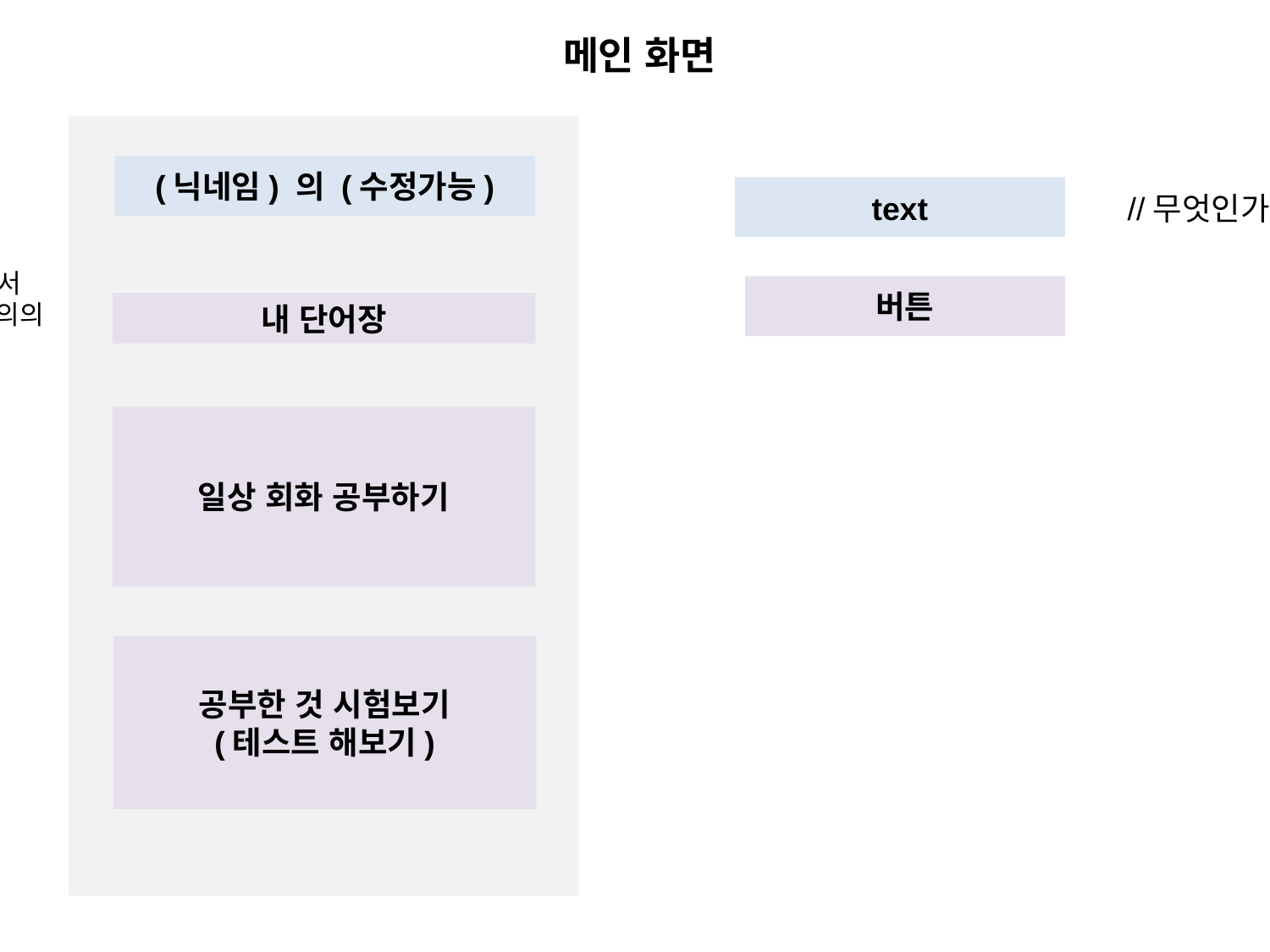

메인 화면

//별도의 회원가입 없이
닉네임을 지을 수 있는가?//
(닉네임) 의 (수정가능)
text
//무엇인가?//
//사용자가 직접 회화를 저장해서 공부 하는 것인가,개발자가 임의의 공부 파일을 넣을 것인가//
버튼
내 단어장
일상 회화 공부하기
공부한 것 시험보기
(테스트 해보기)